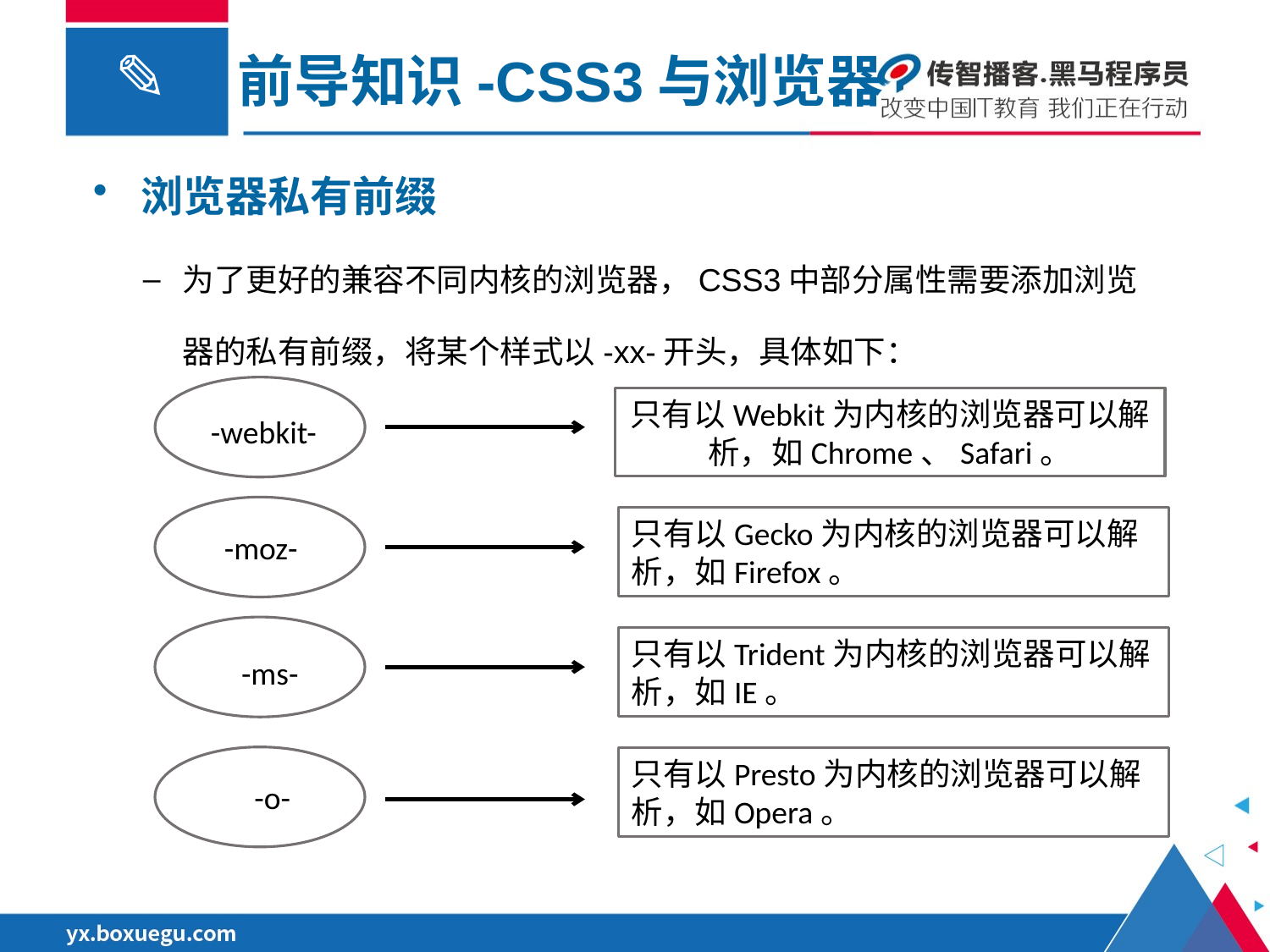

前导知识-CSS3与浏览器
浏览器私有前缀
为了更好的兼容不同内核的浏览器，CSS3中部分属性需要添加浏览器的私有前缀，将某个样式以-xx-开头，具体如下：

只有以Webkit为内核的浏览器可以解析，如Chrome、Safari。
-webkit-

只有以Gecko为内核的浏览器可以解析，如Firefox。
-moz-

只有以Trident为内核的浏览器可以解析，如IE。
-ms-

只有以Presto为内核的浏览器可以解析，如Opera。
-o-